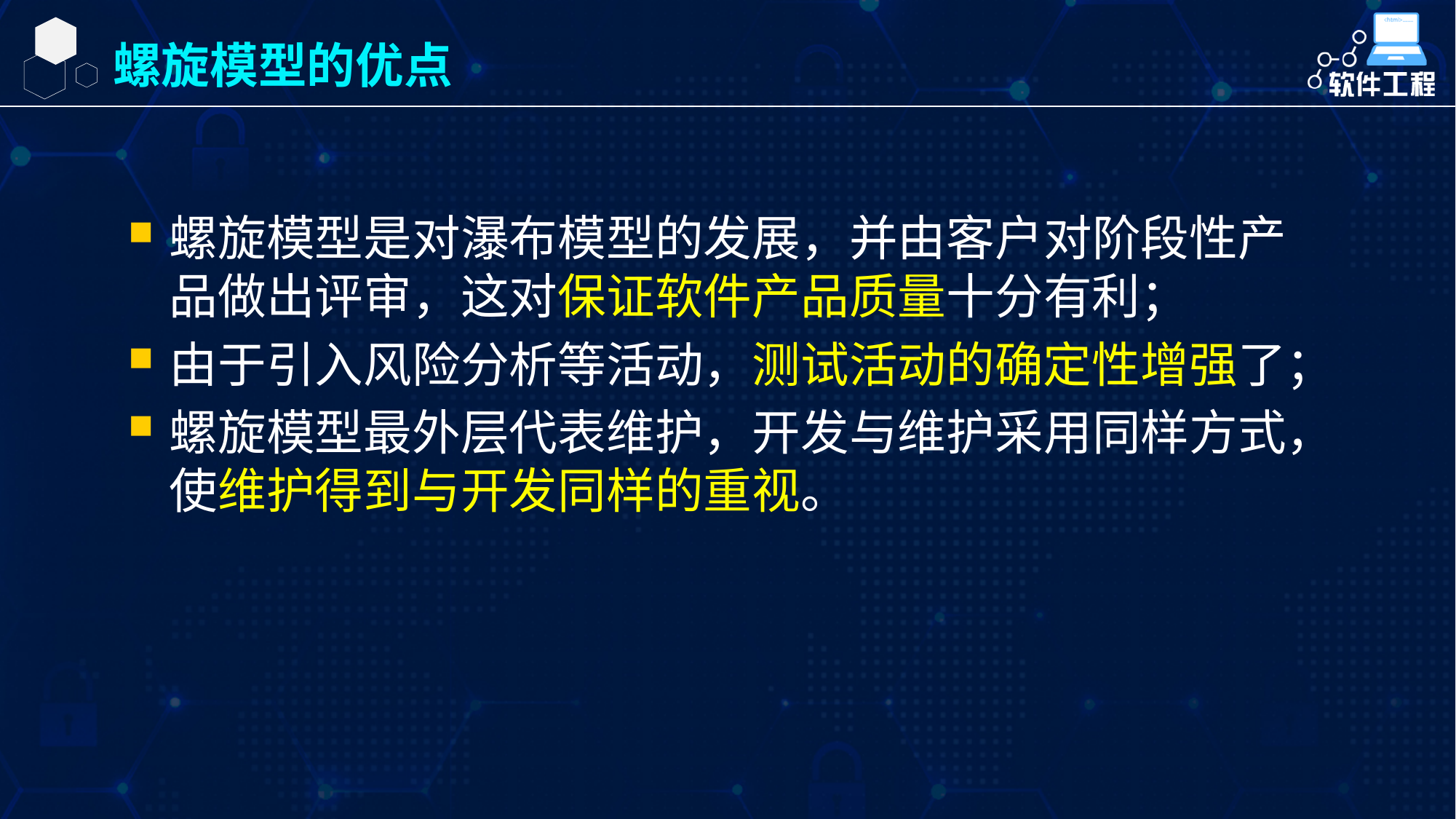

螺旋模型的优点

螺旋模型是对瀑布模型的发展，并由客户对阶段性产品做出评审，这对保证软件产品质量十分有利；
由于引入风险分析等活动，测试活动的确定性增强了；
螺旋模型最外层代表维护，开发与维护采用同样方式，使维护得到与开发同样的重视。